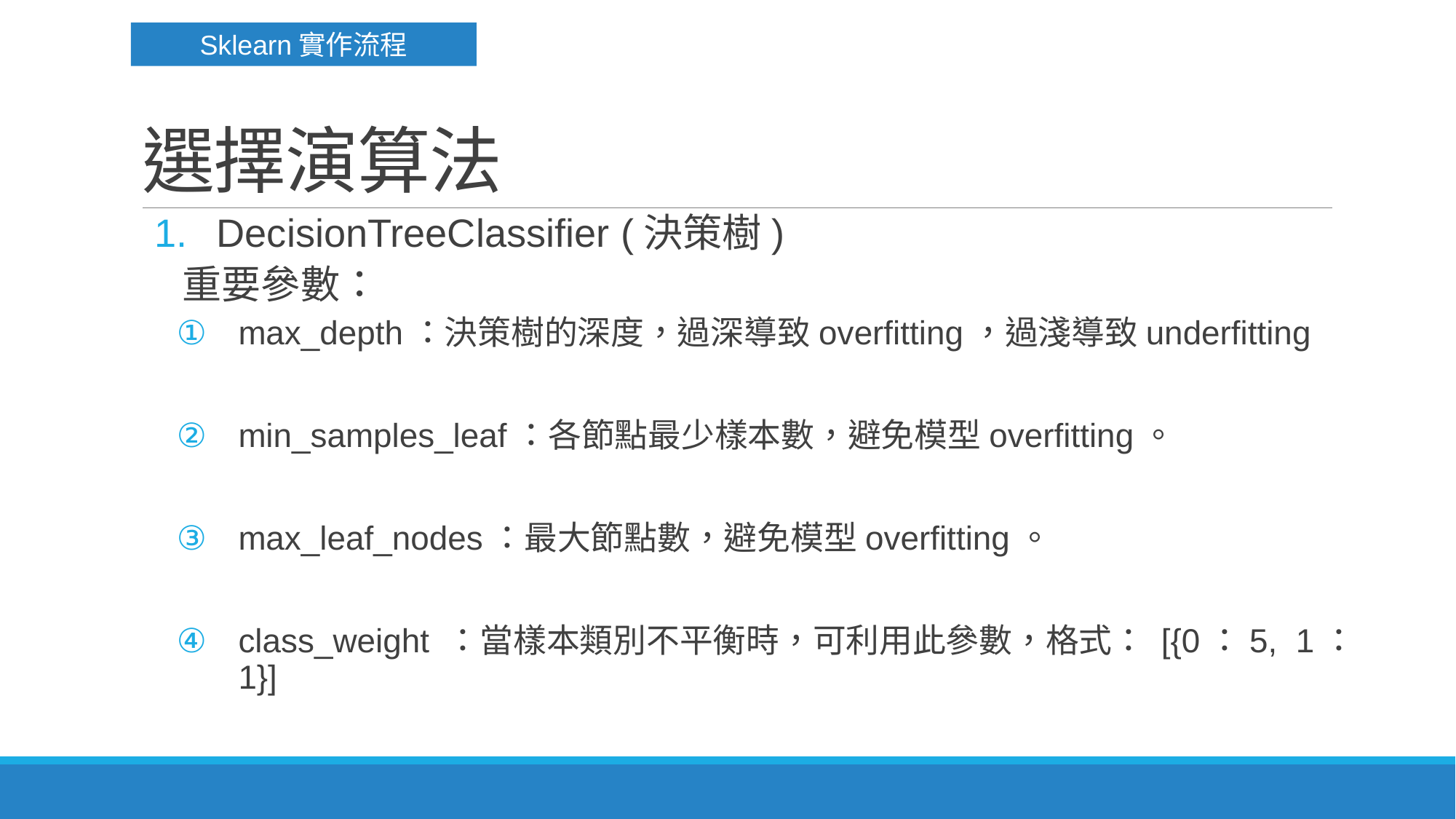

Sklearn實作流程
# 選擇演算法
DecisionTreeClassifier (決策樹)
  重要參數：
max_depth：決策樹的深度，過深導致overfitting，過淺導致underfitting

min_samples_leaf：各節點最少樣本數，避免模型overfitting。

max_leaf_nodes：最大節點數，避免模型overfitting。

class_weight ：當樣本類別不平衡時，可利用此參數，格式： [{0：5,  1：1}]